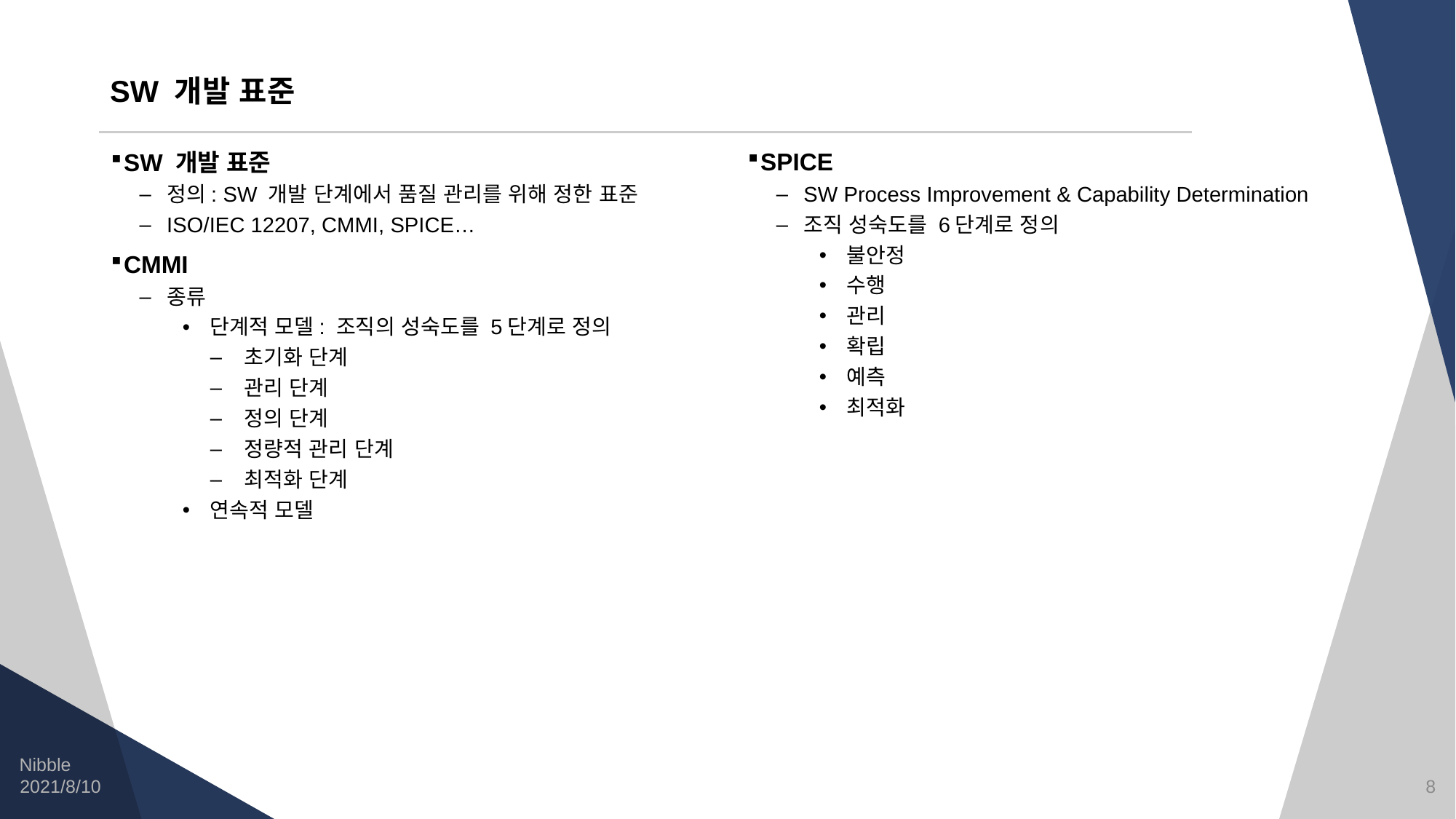

# SW 개발 표준
SPICE
SW Process Improvement & Capability Determination
조직 성숙도를 6단계로 정의
불안정
수행
관리
확립
예측
최적화
SW 개발 표준
정의: SW 개발 단계에서 품질 관리를 위해 정한 표준
ISO/IEC 12207, CMMI, SPICE…
CMMI
종류
단계적 모델: 조직의 성숙도를 5단계로 정의
초기화 단계
관리 단계
정의 단계
정량적 관리 단계
최적화 단계
연속적 모델
Nibble
2021/8/10
8